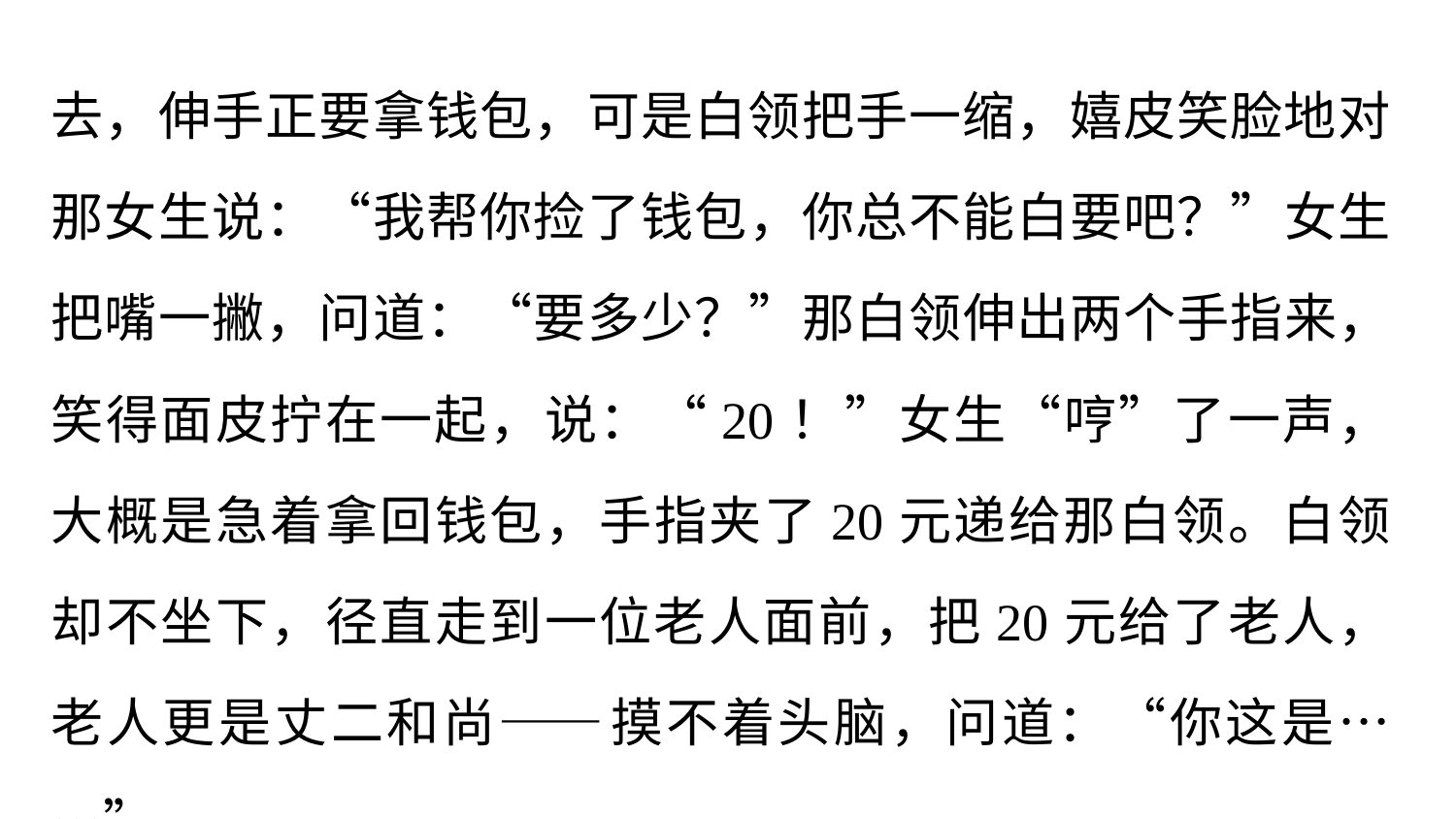

去，伸手正要拿钱包，可是白领把手一缩，嬉皮笑脸地对那女生说：“我帮你捡了钱包，你总不能白要吧？”女生把嘴一撇，问道：“要多少？”那白领伸出两个手指来，笑得面皮拧在一起，说：“20！”女生“哼”了一声，大概是急着拿回钱包，手指夹了20元递给那白领。白领却不坐下，径直走到一位老人面前，把20元给了老人，老人更是丈二和尚——摸不着头脑，问道：“你这是……”